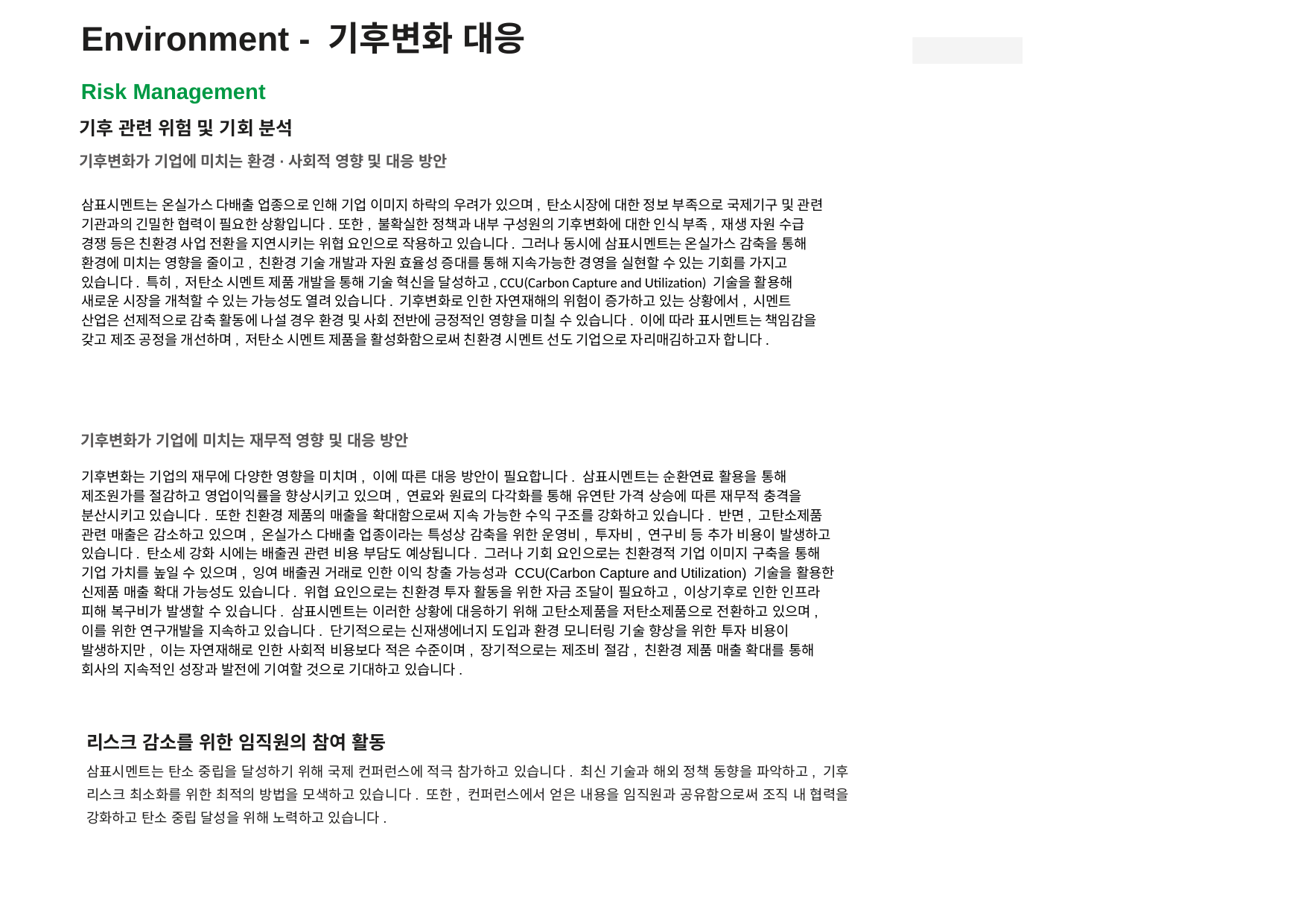

Environment - 기후변화 대응
Risk Management
기후 관련 위험 및 기회 분석
기후변화가 기업에 미치는 환경·사회적 영향 및 대응 방안

삼표시멘트는 온실가스 다배출 업종으로 인해 기업 이미지 하락의 우려가 있으며, 탄소시장에 대한 정보 부족으로 국제기구 및 관련 기관과의 긴밀한 협력이 필요한 상황입니다. 또한, 불확실한 정책과 내부 구성원의 기후변화에 대한 인식 부족, 재생 자원 수급 경쟁 등은 친환경 사업 전환을 지연시키는 위협 요인으로 작용하고 있습니다. 그러나 동시에 삼표시멘트는 온실가스 감축을 통해 환경에 미치는 영향을 줄이고, 친환경 기술 개발과 자원 효율성 증대를 통해 지속가능한 경영을 실현할 수 있는 기회를 가지고 있습니다. 특히, 저탄소 시멘트 제품 개발을 통해 기술 혁신을 달성하고, CCU(Carbon Capture and Utilization) 기술을 활용해 새로운 시장을 개척할 수 있는 가능성도 열려 있습니다. 기후변화로 인한 자연재해의 위험이 증가하고 있는 상황에서, 시멘트 산업은 선제적으로 감축 활동에 나설 경우 환경 및 사회 전반에 긍정적인 영향을 미칠 수 있습니다. 이에 따라 표시멘트는 책임감을 갖고 제조 공정을 개선하며, 저탄소 시멘트 제품을 활성화함으로써 친환경 시멘트 선도 기업으로 자리매김하고자 합니다.

기후변화가 기업에 미치는 재무적 영향 및 대응 방안
기후변화는 기업의 재무에 다양한 영향을 미치며, 이에 따른 대응 방안이 필요합니다. 삼표시멘트는 순환연료 활용을 통해 제조원가를 절감하고 영업이익률을 향상시키고 있으며, 연료와 원료의 다각화를 통해 유연탄 가격 상승에 따른 재무적 충격을 분산시키고 있습니다. 또한 친환경 제품의 매출을 확대함으로써 지속 가능한 수익 구조를 강화하고 있습니다. 반면, 고탄소제품 관련 매출은 감소하고 있으며, 온실가스 다배출 업종이라는 특성상 감축을 위한 운영비, 투자비, 연구비 등 추가 비용이 발생하고 있습니다. 탄소세 강화 시에는 배출권 관련 비용 부담도 예상됩니다. 그러나 기회 요인으로는 친환경적 기업 이미지 구축을 통해 기업 가치를 높일 수 있으며, 잉여 배출권 거래로 인한 이익 창출 가능성과 CCU(Carbon Capture and Utilization) 기술을 활용한 신제품 매출 확대 가능성도 있습니다. 위협 요인으로는 친환경 투자 활동을 위한 자금 조달이 필요하고, 이상기후로 인한 인프라 피해 복구비가 발생할 수 있습니다. 삼표시멘트는 이러한 상황에 대응하기 위해 고탄소제품을 저탄소제품으로 전환하고 있으며, 이를 위한 연구개발을 지속하고 있습니다. 단기적으로는 신재생에너지 도입과 환경 모니터링 기술 향상을 위한 투자 비용이 발생하지만, 이는 자연재해로 인한 사회적 비용보다 적은 수준이며, 장기적으로는 제조비 절감, 친환경 제품 매출 확대를 통해 회사의 지속적인 성장과 발전에 기여할 것으로 기대하고 있습니다.

리스크 감소를 위한 임직원의 참여 활동
삼표시멘트는 탄소 중립을 달성하기 위해 국제 컨퍼런스에 적극 참가하고 있습니다. 최신 기술과 해외 정책 동향을 파악하고, 기후 리스크 최소화를 위한 최적의 방법을 모색하고 있습니다. 또한, 컨퍼런스에서 얻은 내용을 임직원과 공유함으로써 조직 내 협력을 강화하고 탄소 중립 달성을 위해 노력하고 있습니다.